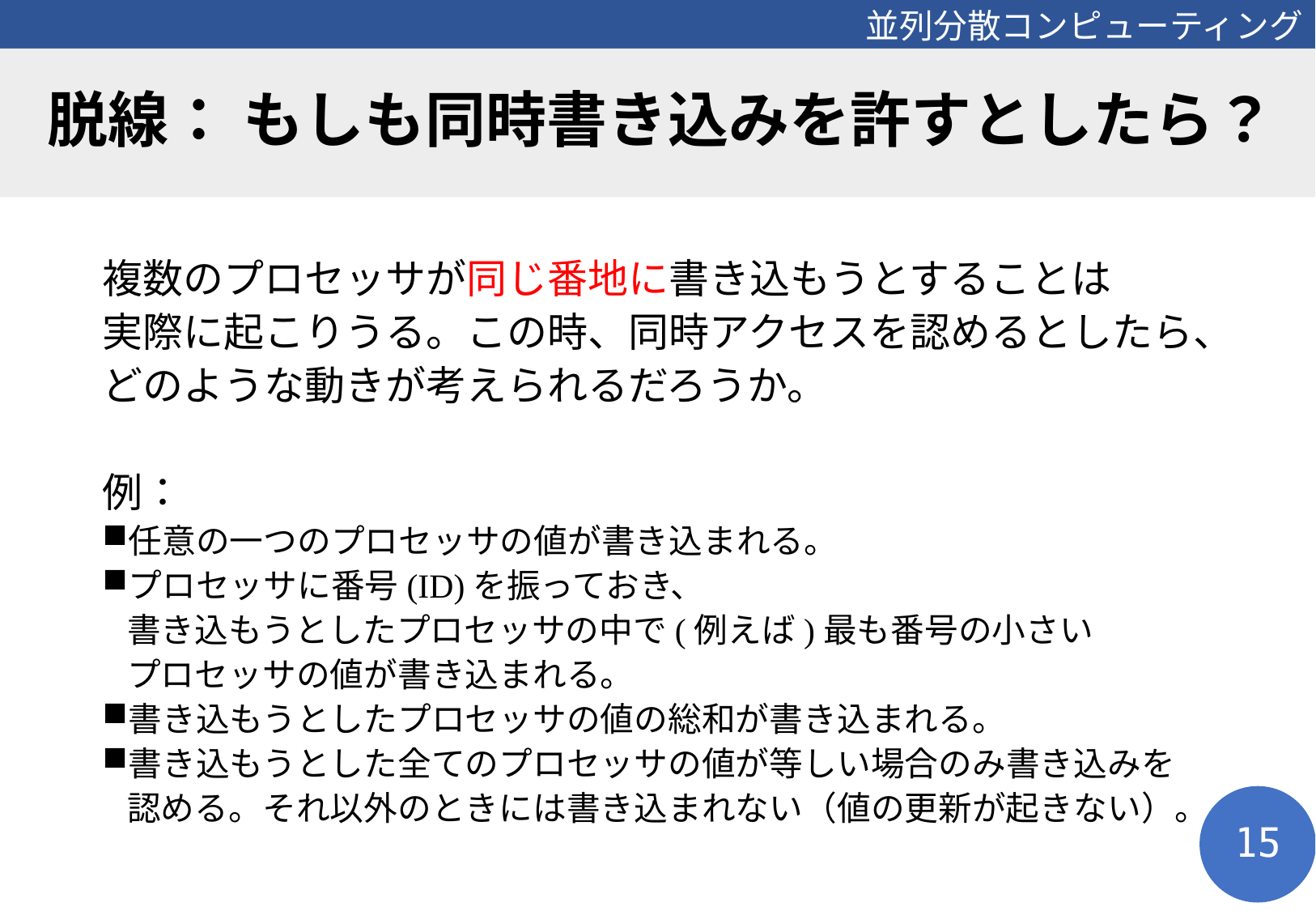

# 脱線： もしも同時書き込みを許すとしたら？
複数のプロセッサが同じ番地に書き込もうとすることは
実際に起こりうる。この時、同時アクセスを認めるとしたら、どのような動きが考えられるだろうか。

例：
任意の一つのプロセッサの値が書き込まれる。
プロセッサに番号(ID)を振っておき、
書き込もうとしたプロセッサの中で(例えば)最も番号の小さい
プロセッサの値が書き込まれる。
書き込もうとしたプロセッサの値の総和が書き込まれる。
書き込もうとした全てのプロセッサの値が等しい場合のみ書き込みを
認める。それ以外のときには書き込まれない（値の更新が起きない）。
15